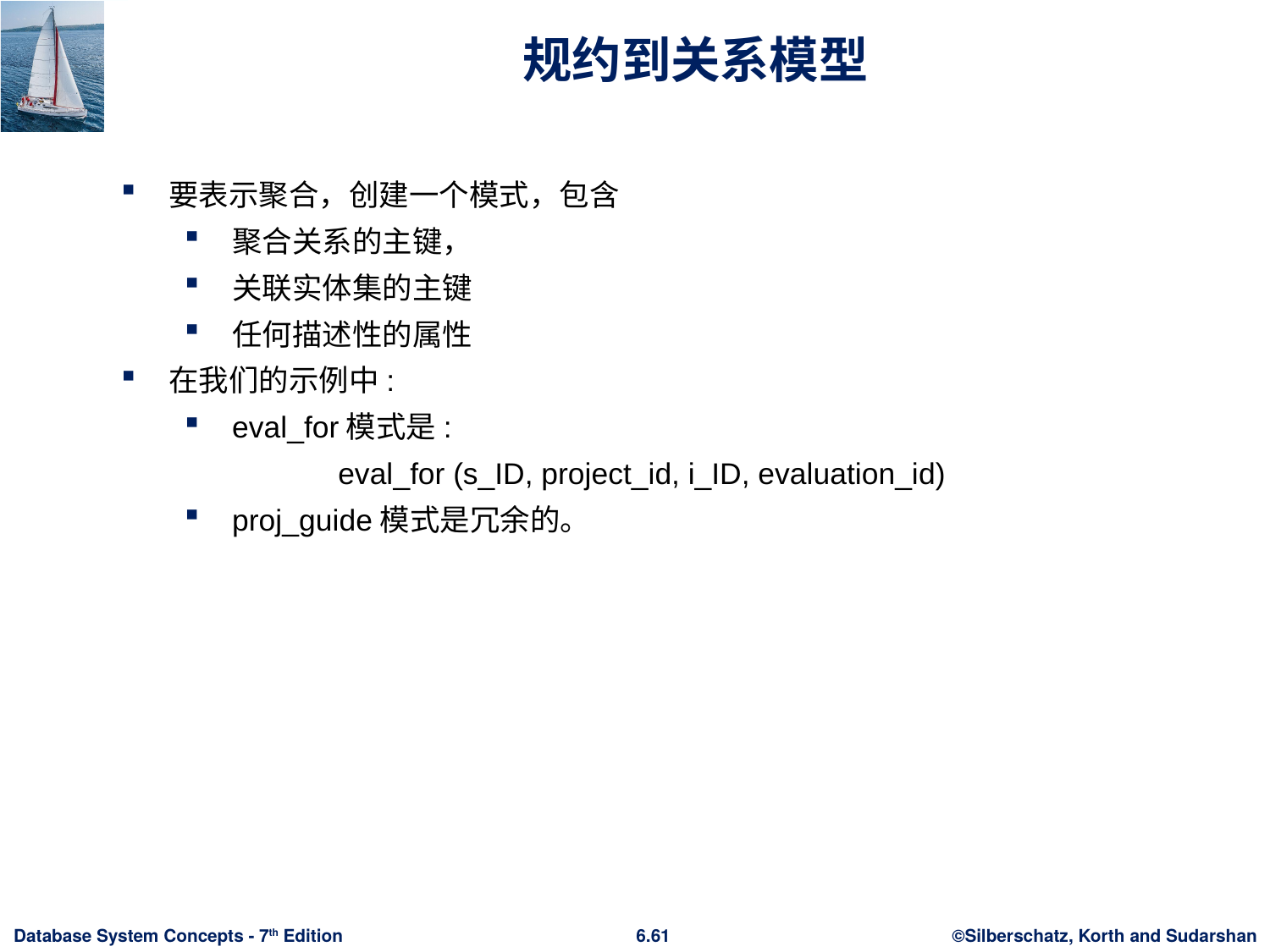

# 规约到关系模型
要表示聚合，创建一个模式，包含
聚合关系的主键，
关联实体集的主键
任何描述性的属性
在我们的示例中:
eval_for模式是:
eval_for (s_ID, project_id, i_ID, evaluation_id)
proj_guide模式是冗余的。